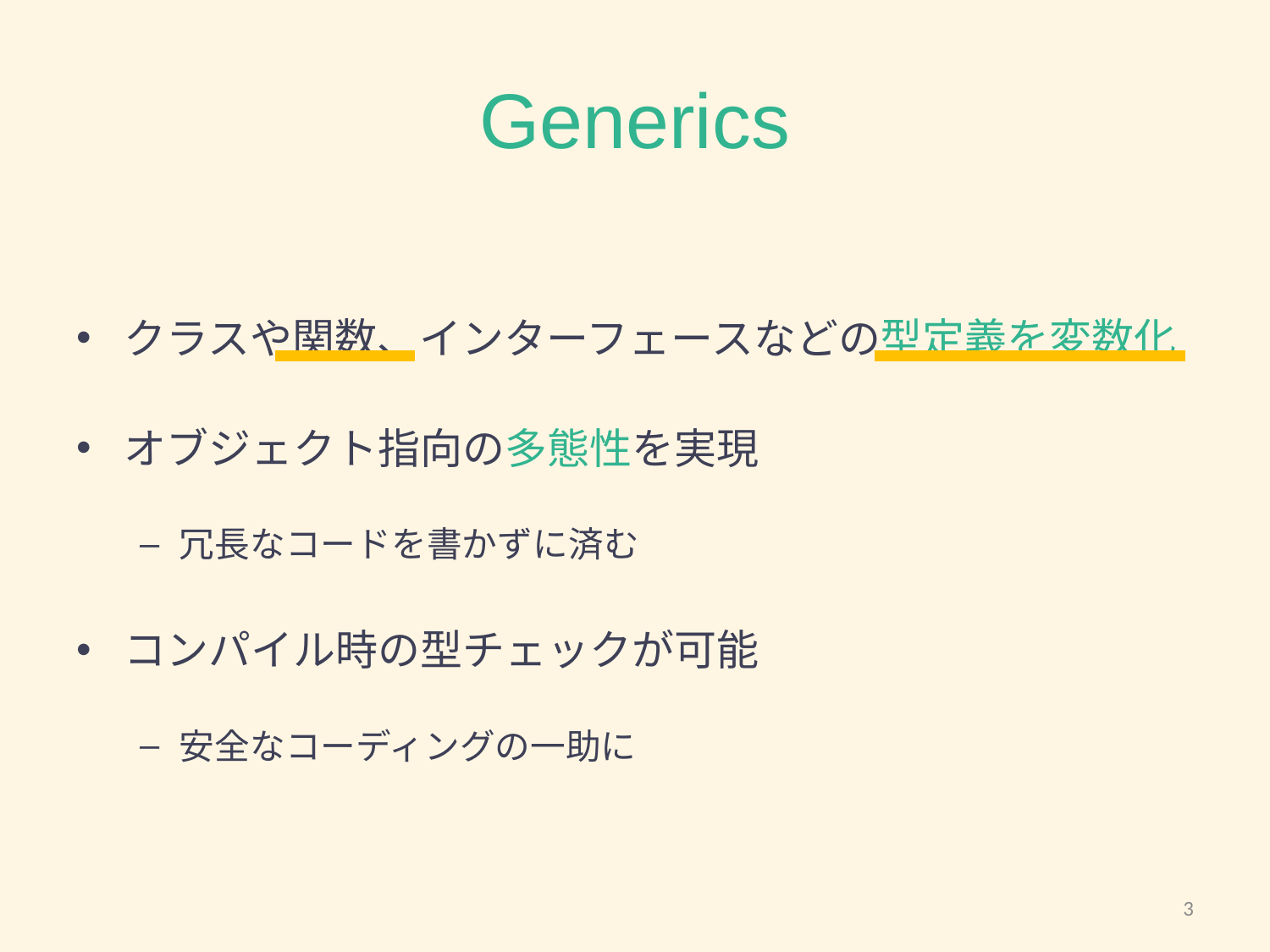

# Generics
クラスや関数、インターフェースなどの型定義を変数化
オブジェクト指向の多態性を実現
冗長なコードを書かずに済む
コンパイル時の型チェックが可能
安全なコーディングの一助に
3